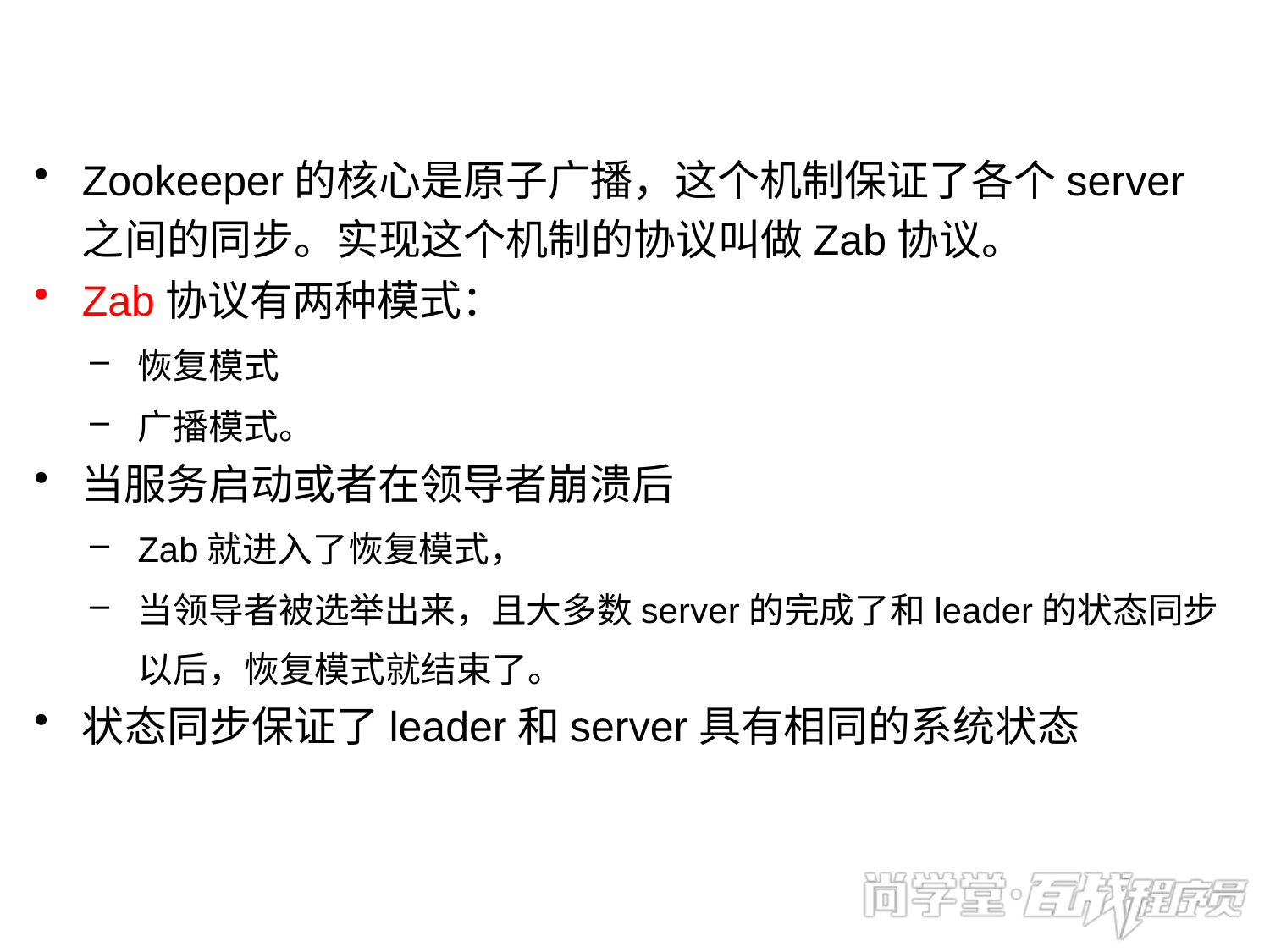

Zookeeper的核心是原子广播，这个机制保证了各个server之间的同步。实现这个机制的协议叫做Zab协议。
Zab协议有两种模式：
恢复模式
广播模式。
当服务启动或者在领导者崩溃后
Zab就进入了恢复模式，
当领导者被选举出来，且大多数server的完成了和leader的状态同步以后，恢复模式就结束了。
状态同步保证了leader和server具有相同的系统状态